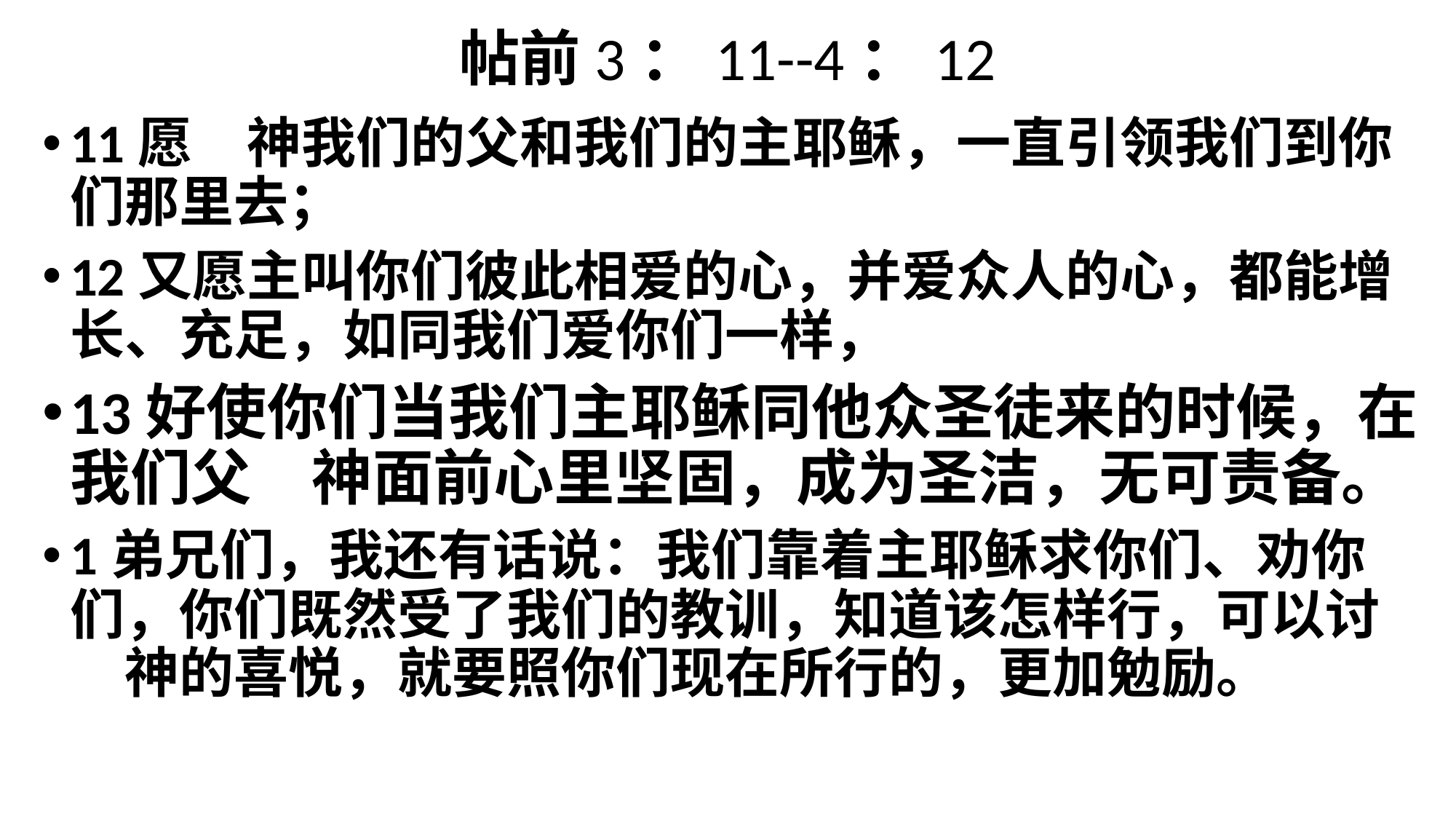

# 帖前3：11--4：12
11愿　神我们的父和我们的主耶稣，一直引领我们到你们那里去；
12又愿主叫你们彼此相爱的心，并爱众人的心，都能增长、充足，如同我们爱你们一样，
13好使你们当我们主耶稣同他众圣徒来的时候，在我们父　神面前心里坚固，成为圣洁，无可责备。
1弟兄们，我还有话说：我们靠着主耶稣求你们、劝你们，你们既然受了我们的教训，知道该怎样行，可以讨　神的喜悦，就要照你们现在所行的，更加勉励。